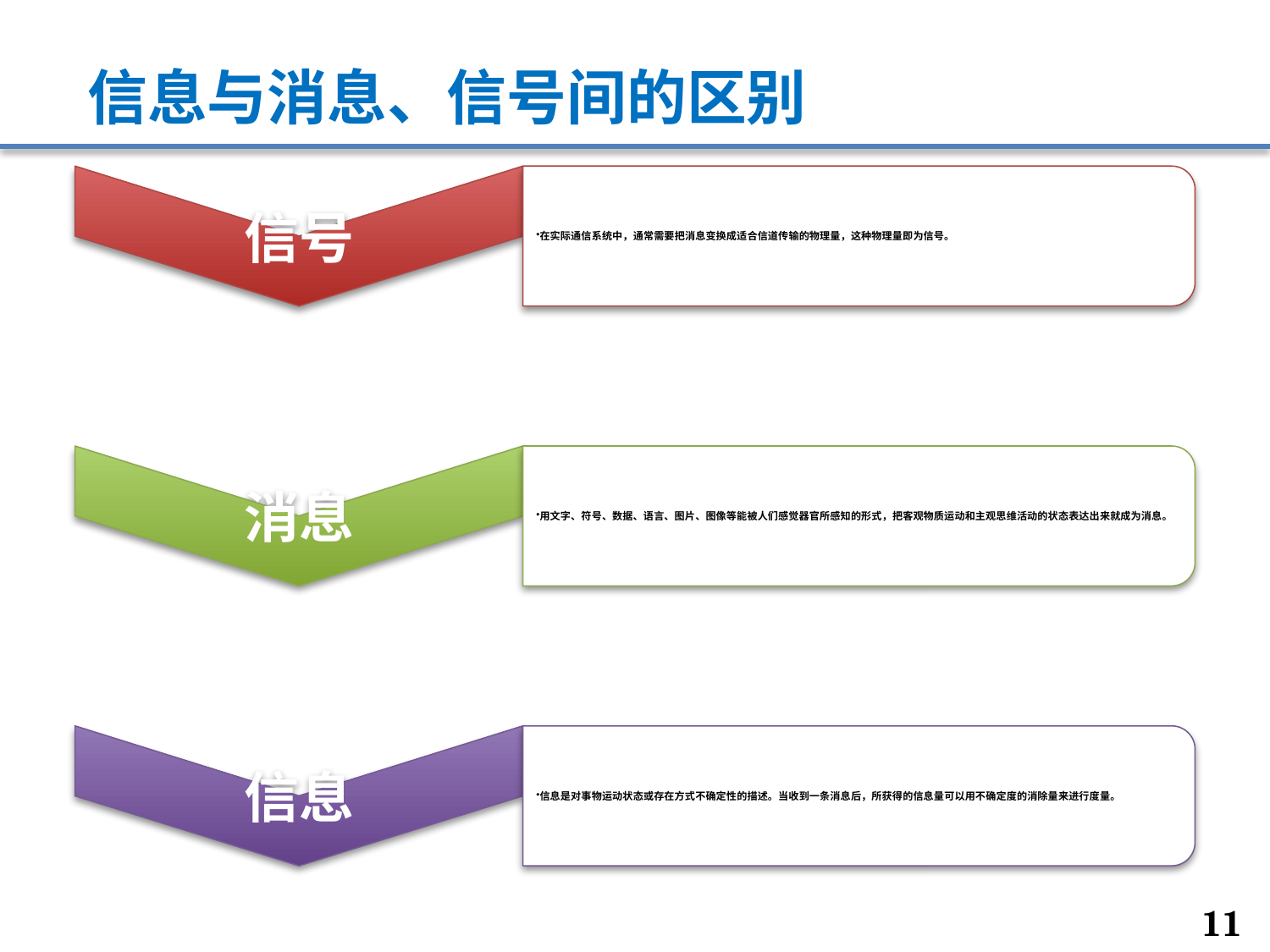

# 信息与消息、信号间的区别
信号
信息是对事物运动状态或存在方式不确定性的描述。当收到一条消息后，所获得的信息量可以用不确定度的消除量来进行度量。
在实际通信系统中，通常需要把消息变换成适合信道传输的物理量，这种物理量即为信号。
消息
用文字、符号、数据、语言、图片、图像等能被人们感觉器官所感知的形式，把客观物质运动和主观思维活动的状态表达出来就成为消息。
信息
11